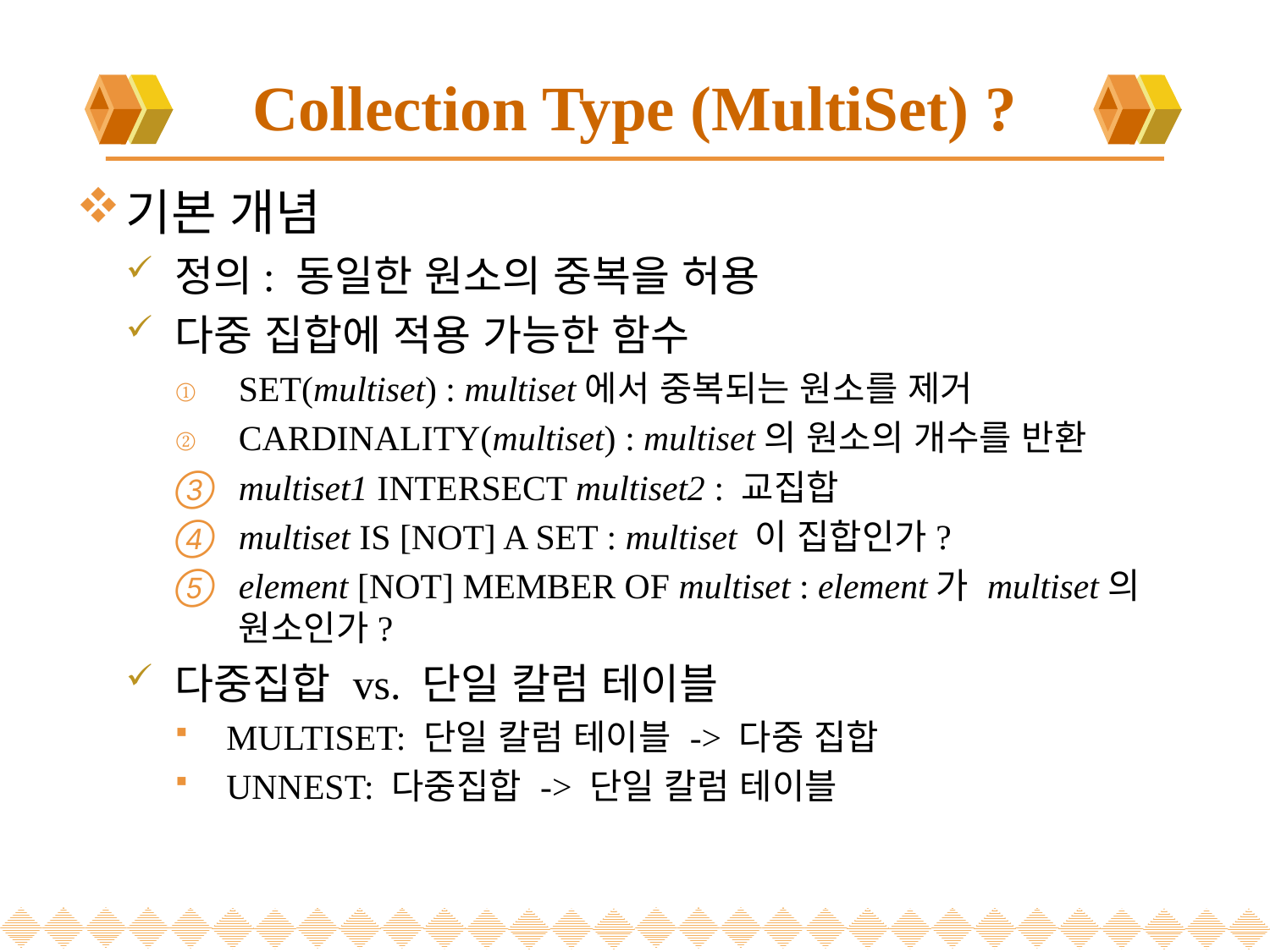

# Collection Type (MultiSet) ?
기본 개념
정의: 동일한 원소의 중복을 허용
다중 집합에 적용 가능한 함수
SET(multiset) : multiset에서 중복되는 원소를 제거
CARDINALITY(multiset) : multiset의 원소의 개수를 반환
multiset1 INTERSECT multiset2 : 교집합
multiset IS [NOT] A SET : multiset 이 집합인가?
element [NOT] MEMBER OF multiset : element가 multiset의 원소인가?
다중집합 vs. 단일 칼럼 테이블
MULTISET: 단일 칼럼 테이블 -> 다중 집합
UNNEST: 다중집합 -> 단일 칼럼 테이블